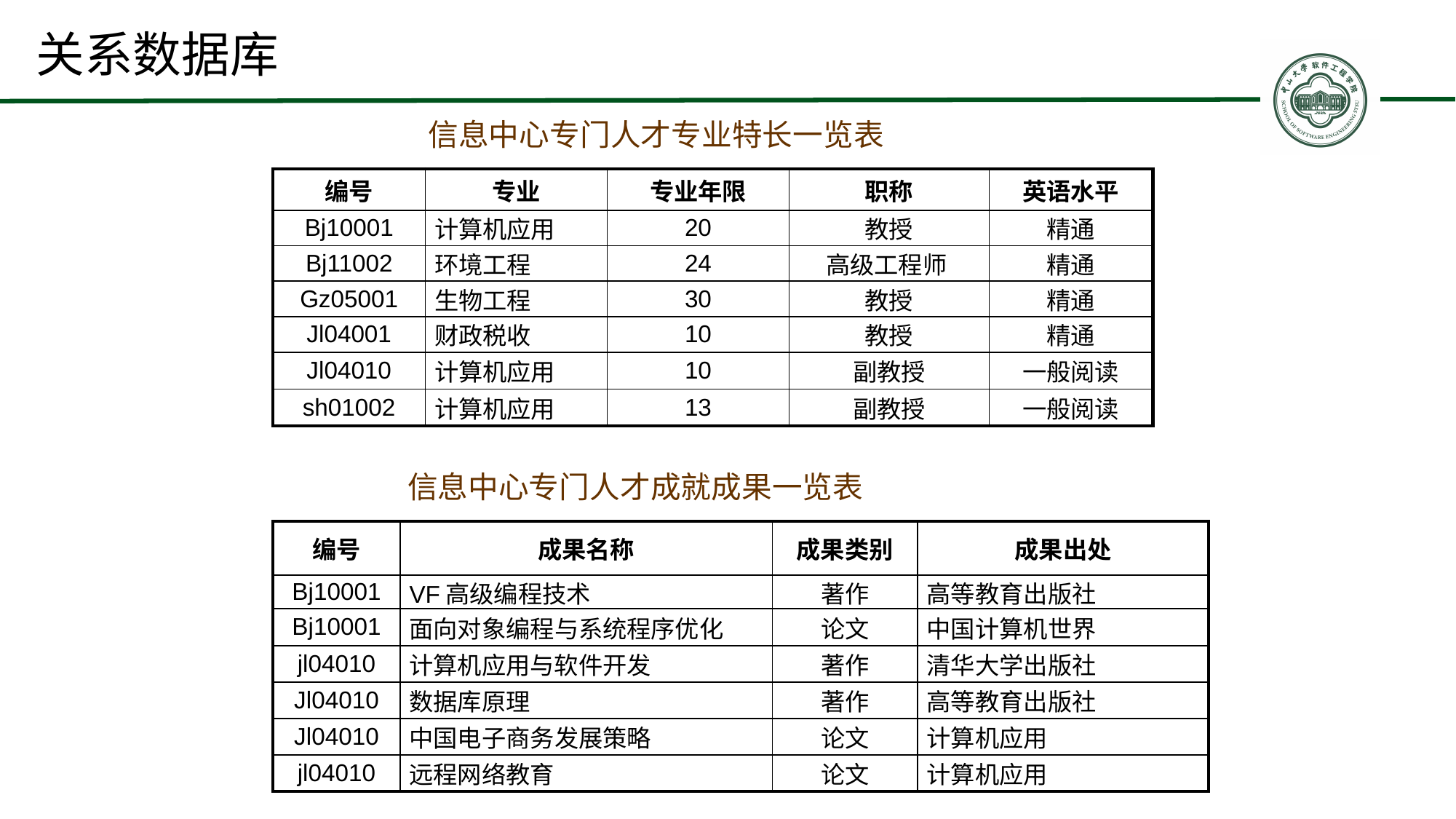

# 关系数据库
      信息中心专门人才专业特长一览表
| 编号 | 专业 | 专业年限 | 职称 | 英语水平 |
| --- | --- | --- | --- | --- |
| Bj10001 | 计算机应用 | 20 | 教授 | 精通 |
| Bj11002 | 环境工程 | 24 | 高级工程师 | 精通 |
| Gz05001 | 生物工程 | 30 | 教授 | 精通 |
| Jl04001 | 财政税收 | 10 | 教授 | 精通 |
| Jl04010 | 计算机应用 | 10 | 副教授 | 一般阅读 |
| sh01002 | 计算机应用 | 13 | 副教授 | 一般阅读 |
        信息中心专门人才成就成果一览表
| 编号 | 成果名称 | 成果类别 | 成果出处 |
| --- | --- | --- | --- |
| Bj10001 | VF高级编程技术 | 著作 | 高等教育出版社 |
| Bj10001 | 面向对象编程与系统程序优化 | 论文 | 中国计算机世界 |
| jl04010 | 计算机应用与软件开发 | 著作 | 清华大学出版社 |
| Jl04010 | 数据库原理 | 著作 | 高等教育出版社 |
| Jl04010 | 中国电子商务发展策略 | 论文 | 计算机应用 |
| jl04010 | 远程网络教育 | 论文 | 计算机应用 |